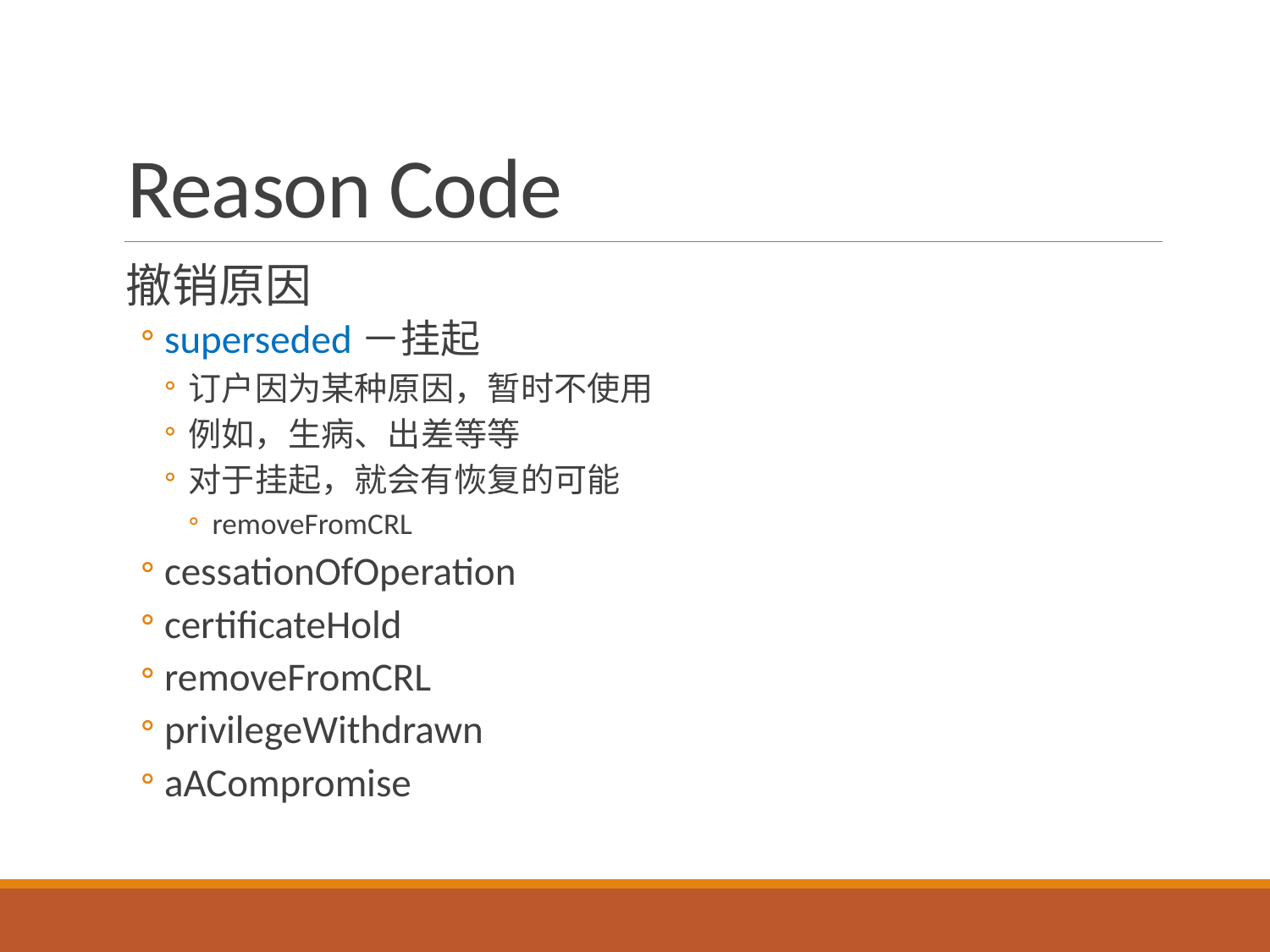

# Reason Code
撤销原因
superseded－挂起
订户因为某种原因，暂时不使用
例如，生病、出差等等
对于挂起，就会有恢复的可能
removeFromCRL
cessationOfOperation
certificateHold
removeFromCRL
privilegeWithdrawn
aACompromise
45